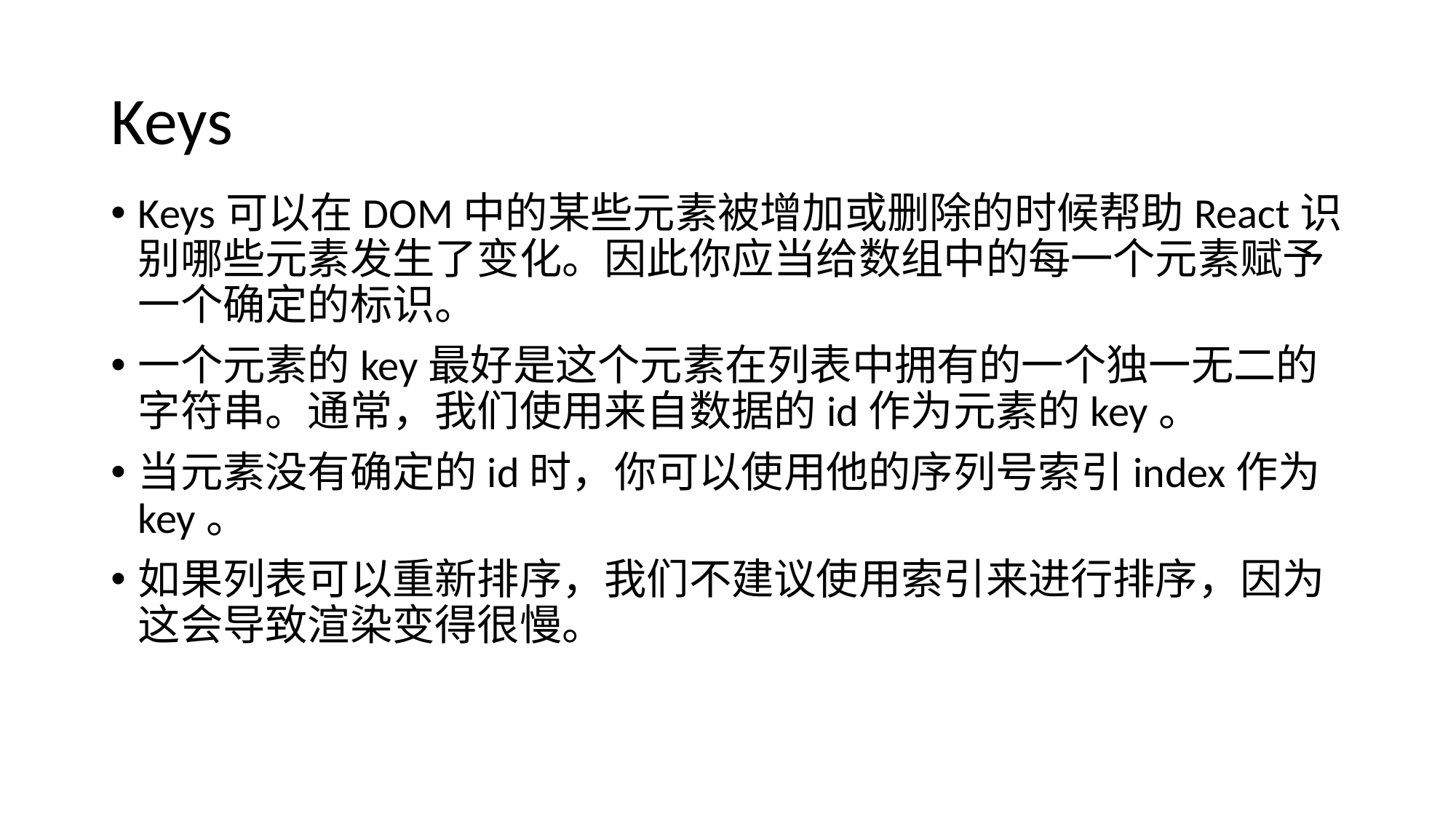

# Keys
Keys可以在DOM中的某些元素被增加或删除的时候帮助React识别哪些元素发生了变化。因此你应当给数组中的每一个元素赋予一个确定的标识。
一个元素的key最好是这个元素在列表中拥有的一个独一无二的字符串。通常，我们使用来自数据的id作为元素的key。
当元素没有确定的id时，你可以使用他的序列号索引index作为key。
如果列表可以重新排序，我们不建议使用索引来进行排序，因为这会导致渲染变得很慢。